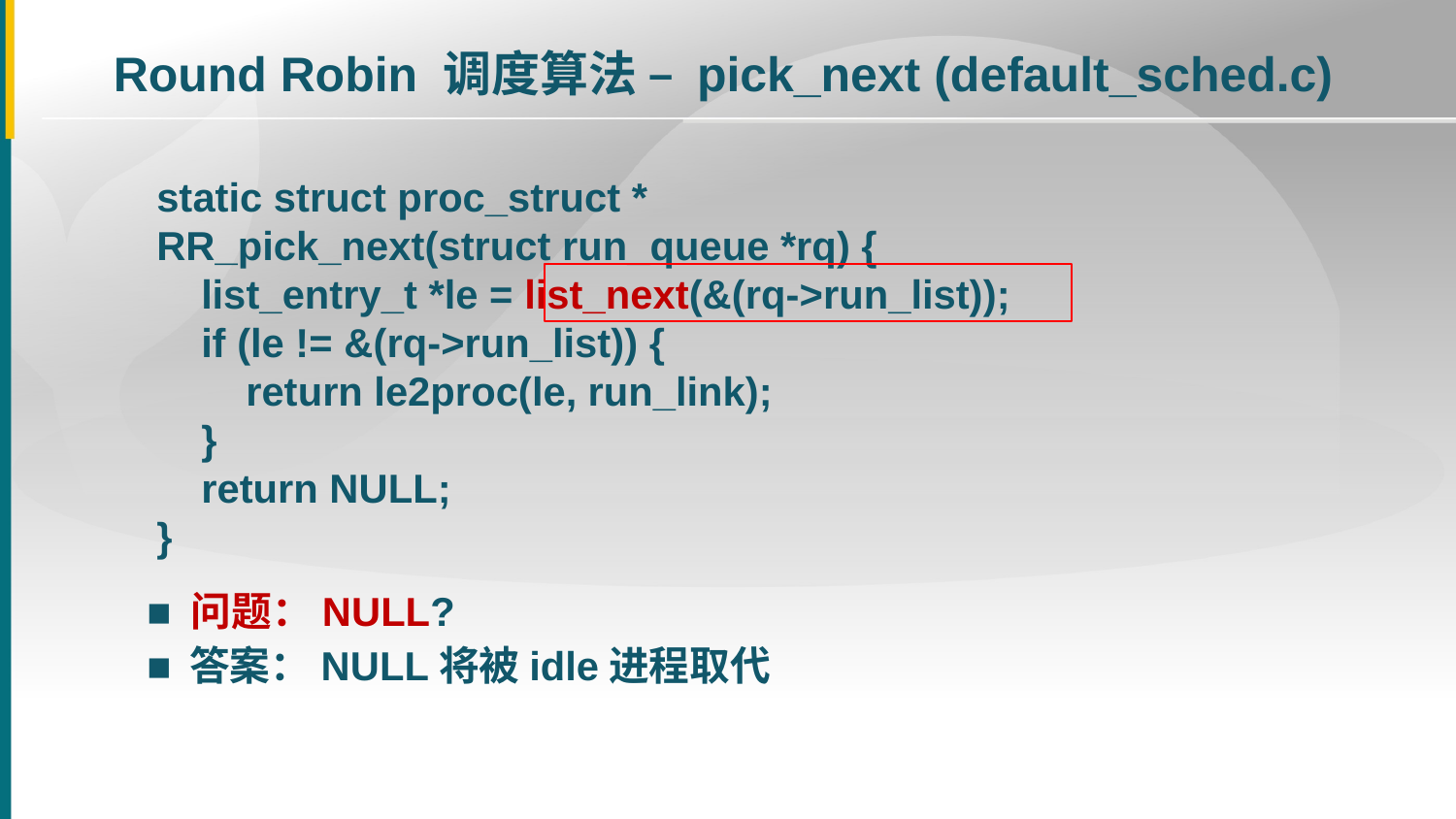

Round Robin 调度算法 – pick_next (default_sched.c)
static struct proc_struct *
RR_pick_next(struct run_queue *rq) {
    list_entry_t *le = list_next(&(rq->run_list));
    if (le != &(rq->run_list)) {
        return le2proc(le, run_link);
    }
    return NULL;
}

■
问题：NULL?
■
答案：NULL将被idle进程取代